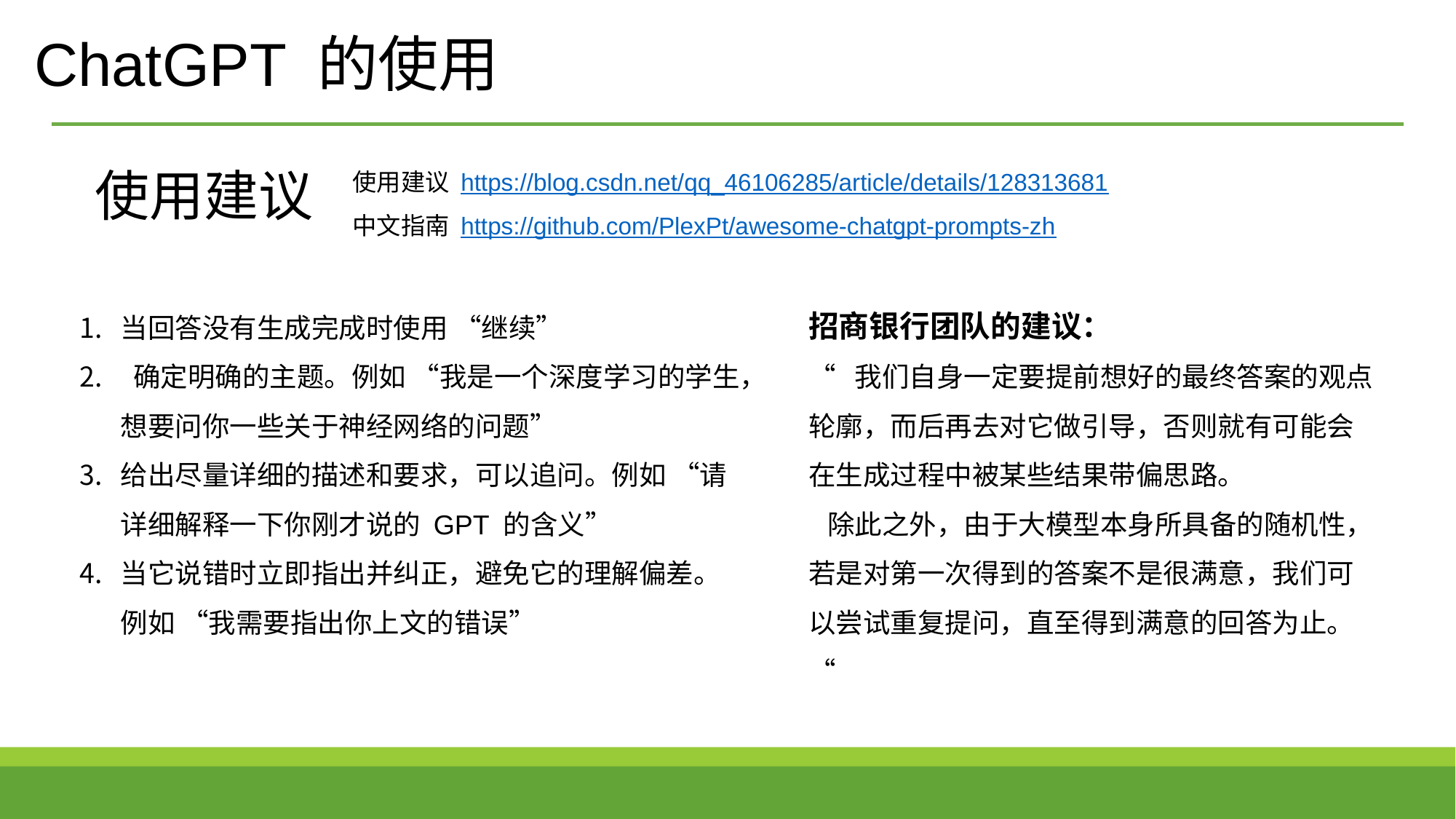

# ChatGPT 的使用
使用建议 https://blog.csdn.net/qq_46106285/article/details/128313681
中文指南 https://github.com/PlexPt/awesome-chatgpt-prompts-zh
使用建议
招商银行团队的建议：
“  我们自身一定要提前想好的最终答案的观点轮廓，而后再去对它做引导，否则就有可能会在生成过程中被某些结果带偏思路。
  除此之外，由于大模型本身所具备的随机性，若是对第一次得到的答案不是很满意，我们可以尝试重复提问，直至得到满意的回答为止。“
当回答没有生成完成时使用 “继续”
 确定明确的主题。例如 “我是一个深度学习的学生，想要问你一些关于神经网络的问题”
给出尽量详细的描述和要求，可以追问。例如 “请详细解释一下你刚才说的 GPT 的含义”
当它说错时立即指出并纠正，避免它的理解偏差。例如 “我需要指出你上文的错误”